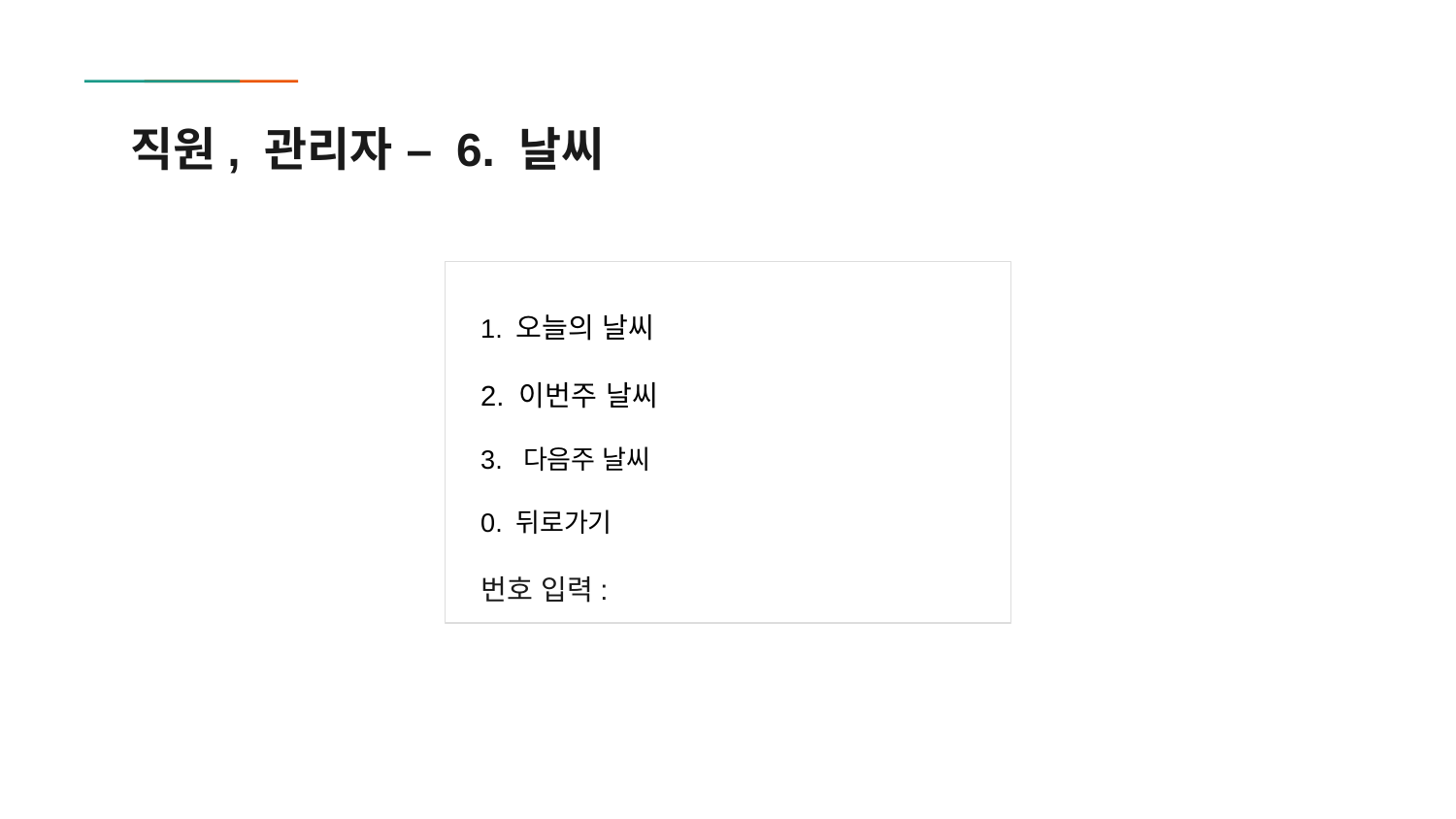

# 직원, 관리자 – 6. 날씨
1. 오늘의 날씨
2. 이번주 날씨
3.  다음주 날씨
0. 뒤로가기
번호 입력: